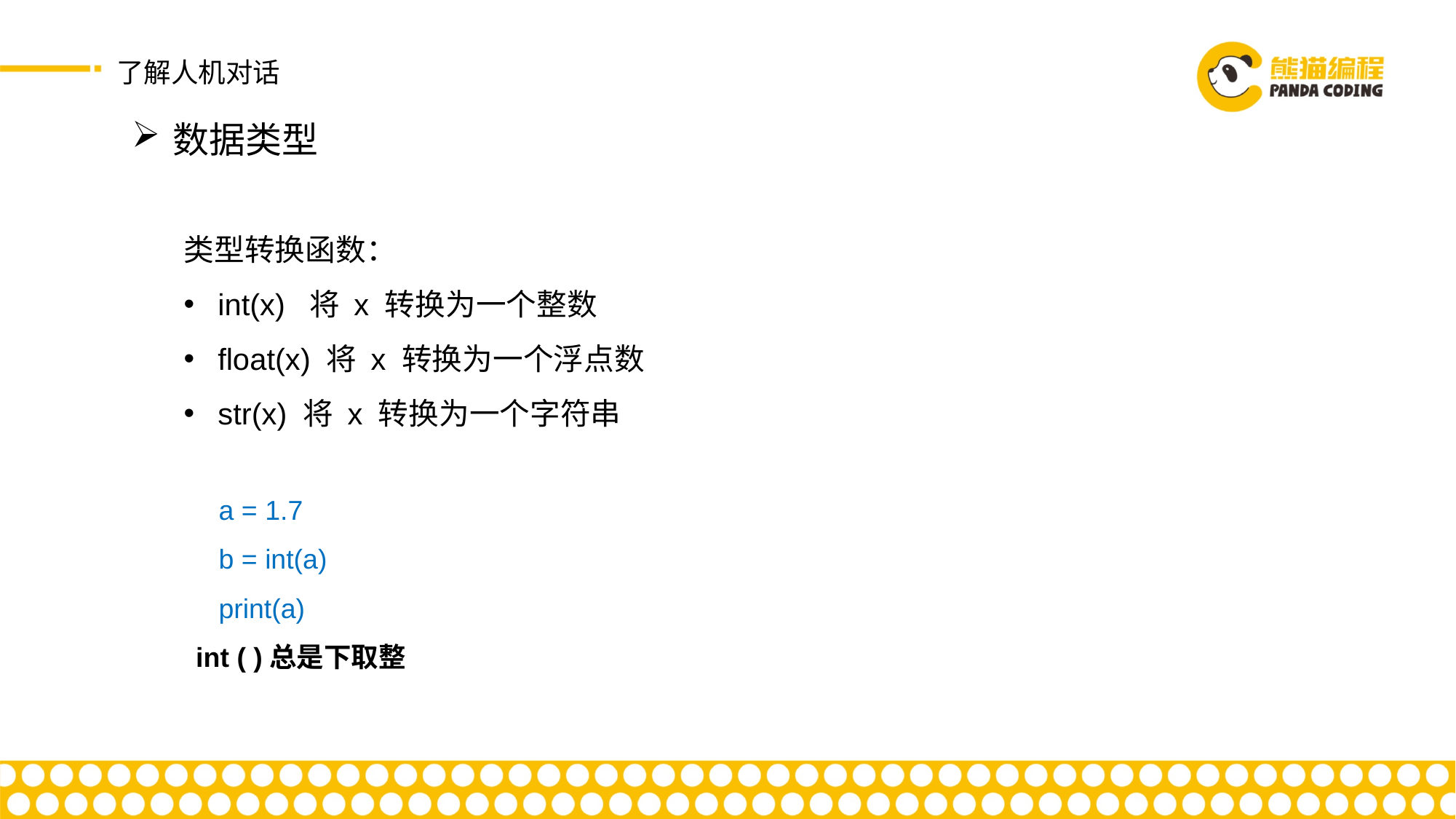

了解人机对话
数据类型
类型转换函数：
int(x)  将 x 转换为一个整数
float(x) 将 x 转换为一个浮点数
str(x) 将 x 转换为一个字符串
   a = 1.7
   b = int(a)
   print(a)
int ( )总是下取整